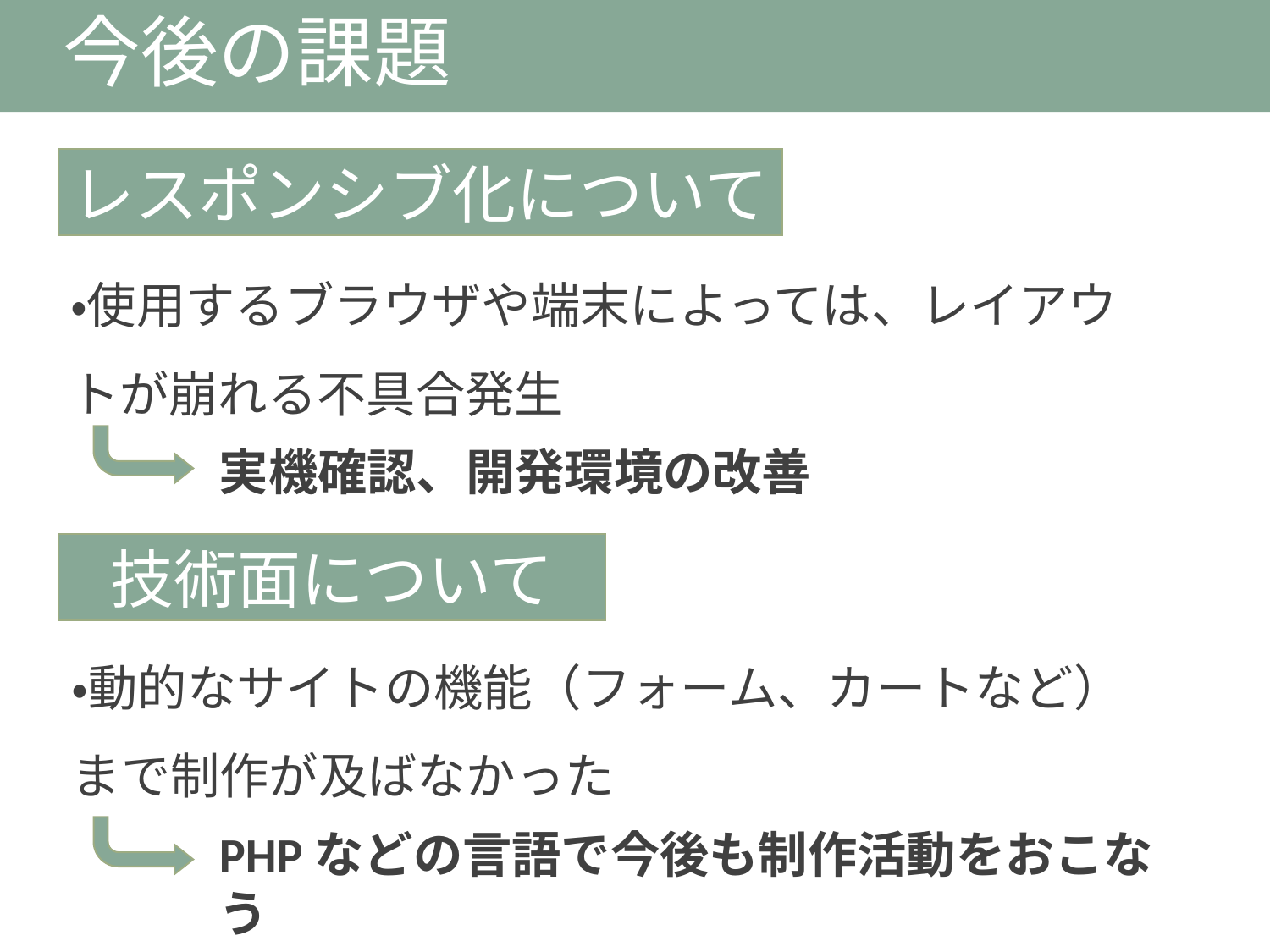

# 今後の課題
レスポンシブ化について
・使用するブラウザや端末によっては、レイアウトが崩れる不具合発生

実機確認、開発環境の改善
技術面について
・動的なサイトの機能（フォーム、カートなど）まで制作が及ばなかった

PHPなどの言語で今後も制作活動をおこなう